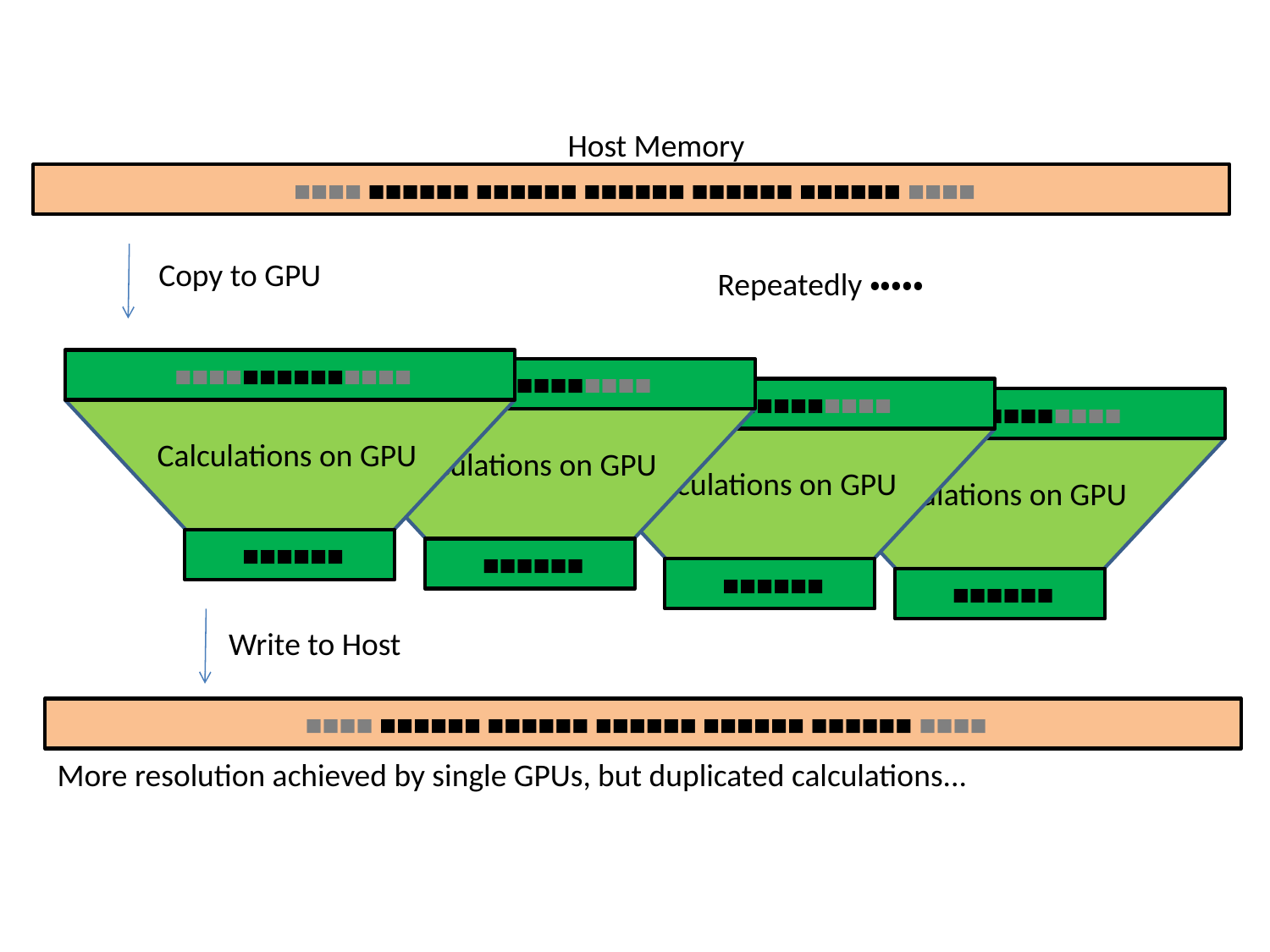

Host Memory
 ■■■■ ■■■■■■ ■■■■■■ ■■■■■■ ■■■■■■ ■■■■■■ ■■■■
Copy to GPU
Repeatedly・・・・・
 ■■■■■■■■■■■■■■

Calculations on GPU
 ■■■■■■
 ■■■■■■■■■■■■■■

Calculations on GPU
 ■■■■■■
 ■■■■■■■■■■■■■■

Calculations on GPU
 ■■■■■■
 ■■■■■■■■■■■■■■

Calculations on GPU
 ■■■■■■
Write to Host
 ■■■■ ■■■■■■ ■■■■■■ ■■■■■■ ■■■■■■ ■■■■■■ ■■■■
More resolution achieved by single GPUs, but duplicated calculations...